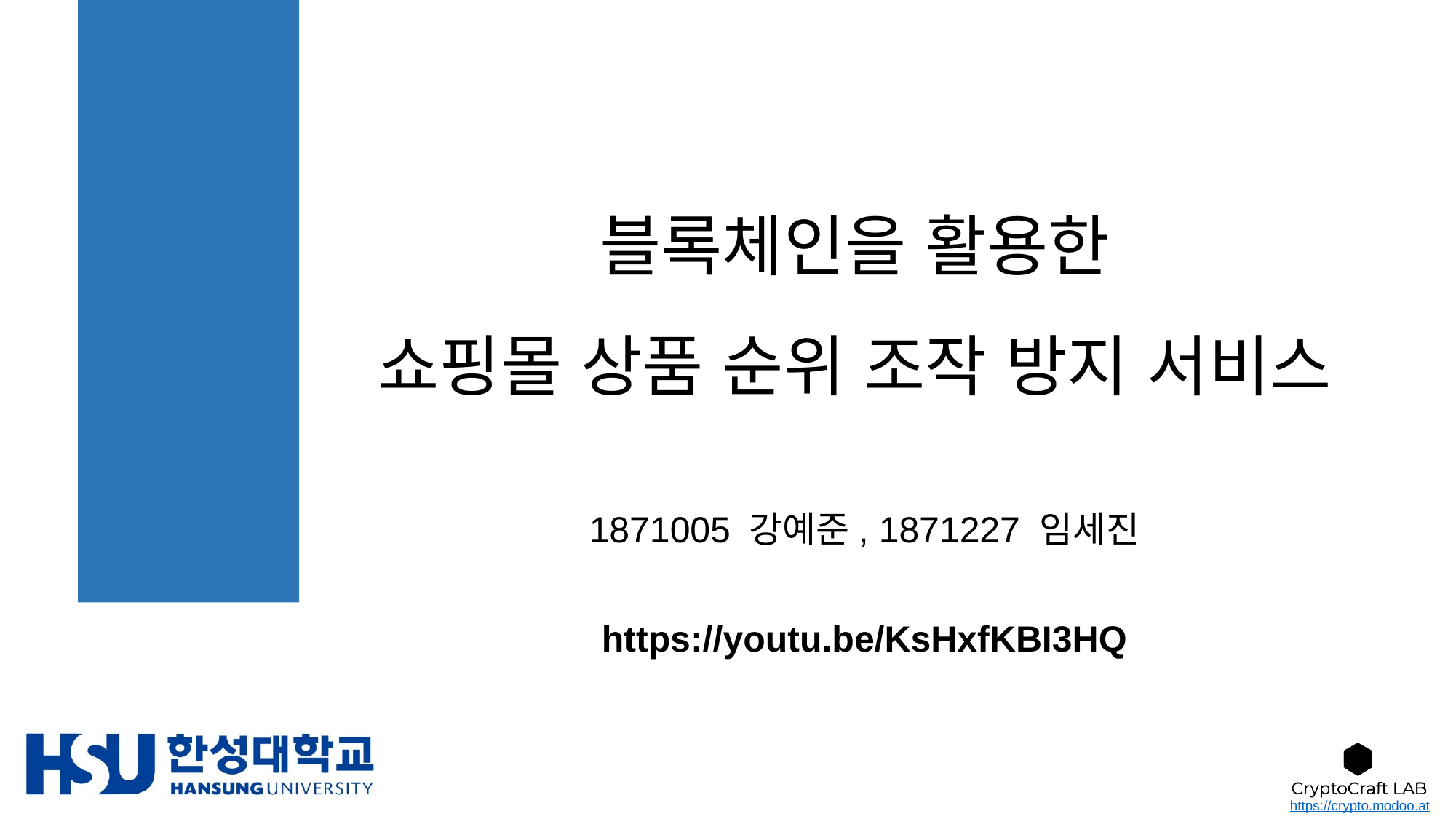

# 블록체인을 활용한 쇼핑몰 상품 순위 조작 방지 서비스
1871005 강예준, 1871227 임세진

https://youtu.be/KsHxfKBI3HQ